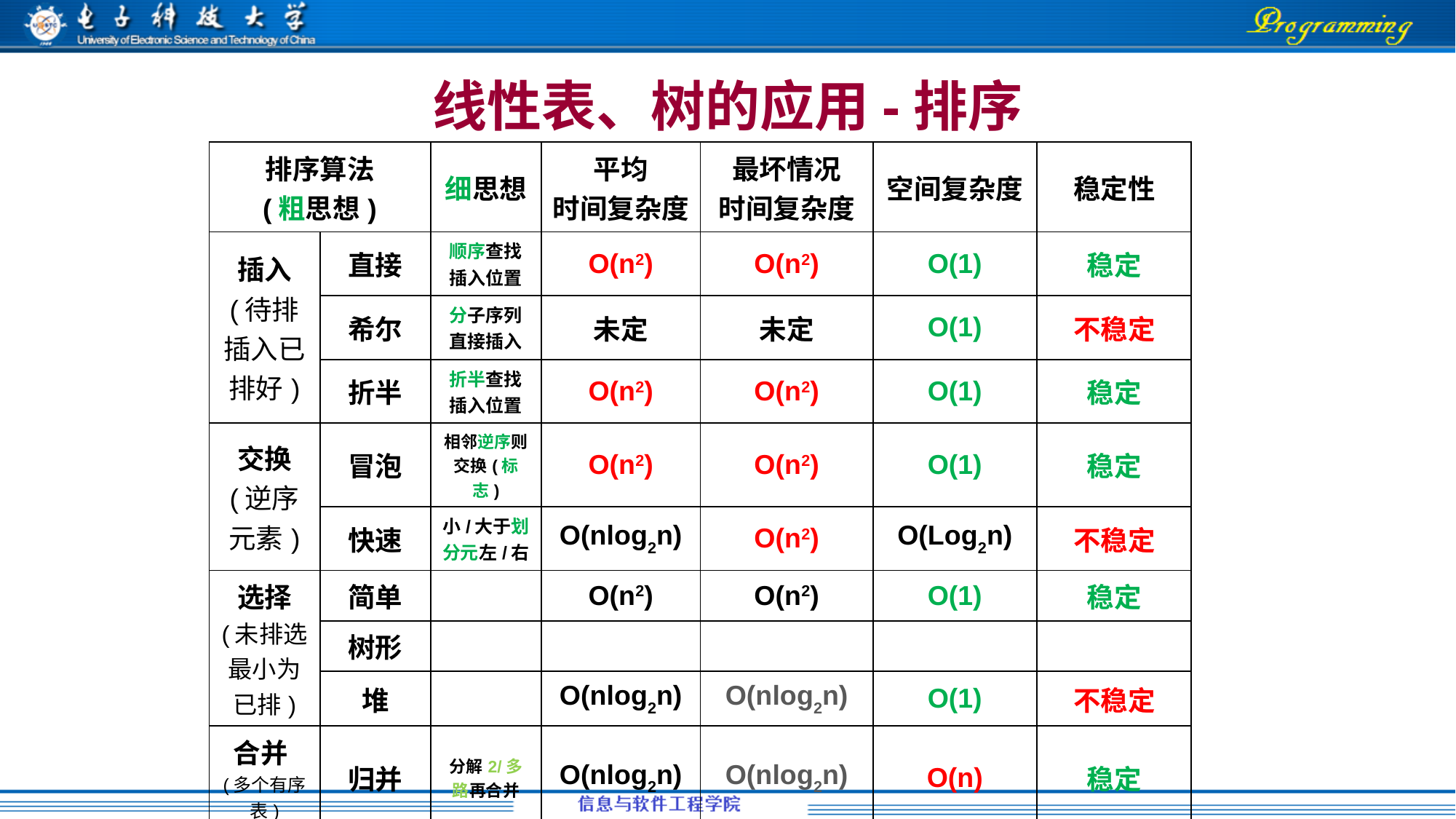

# 线性表、树的应用-排序
| 排序算法 (粗思想) | 排序算法 | 细思想 | 平均 时间复杂度 | 最坏情况 时间复杂度 | 空间复杂度 | 稳定性 |
| --- | --- | --- | --- | --- | --- | --- |
| 插入 (待排插入已排好) | 直接 | 顺序查找插入位置 | O(n2) | O(n2) | O(1) | 稳定 |
|  | 希尔 | 分子序列直接插入 | 未定 | 未定 | O(1) | 不稳定 |
|  | 折半 | 折半查找插入位置 | O(n2) | O(n2) | O(1) | 稳定 |
| 交换 (逆序元素) | 冒泡 | 相邻逆序则交换(标志) | O(n2) | O(n2) | O(1) | 稳定 |
|  | 快速 | 小/大于划分元左/右 | O(nlog2n) | O(n2) | O(Log2n) | 不稳定 |
| 选择 (未排选最小为已排) | 简单 |  | O(n2) | O(n2) | O(1) | 稳定 |
|  | 树形 |  |  |  |  |  |
|  | 堆 |  | O(nlog2n) | O(nlog2n) | O(1) | 不稳定 |
| 合并(多个有序表) | 归并 | 分解2/多路再合并 | O(nlog2n) | O(nlog2n) | O(n) | 稳定 |
| 分配 (收集) | 基数 | 高/低位优先 | O(n) | O(n) | O(RADIX) | 取决于多关键字排序的稳定性 |